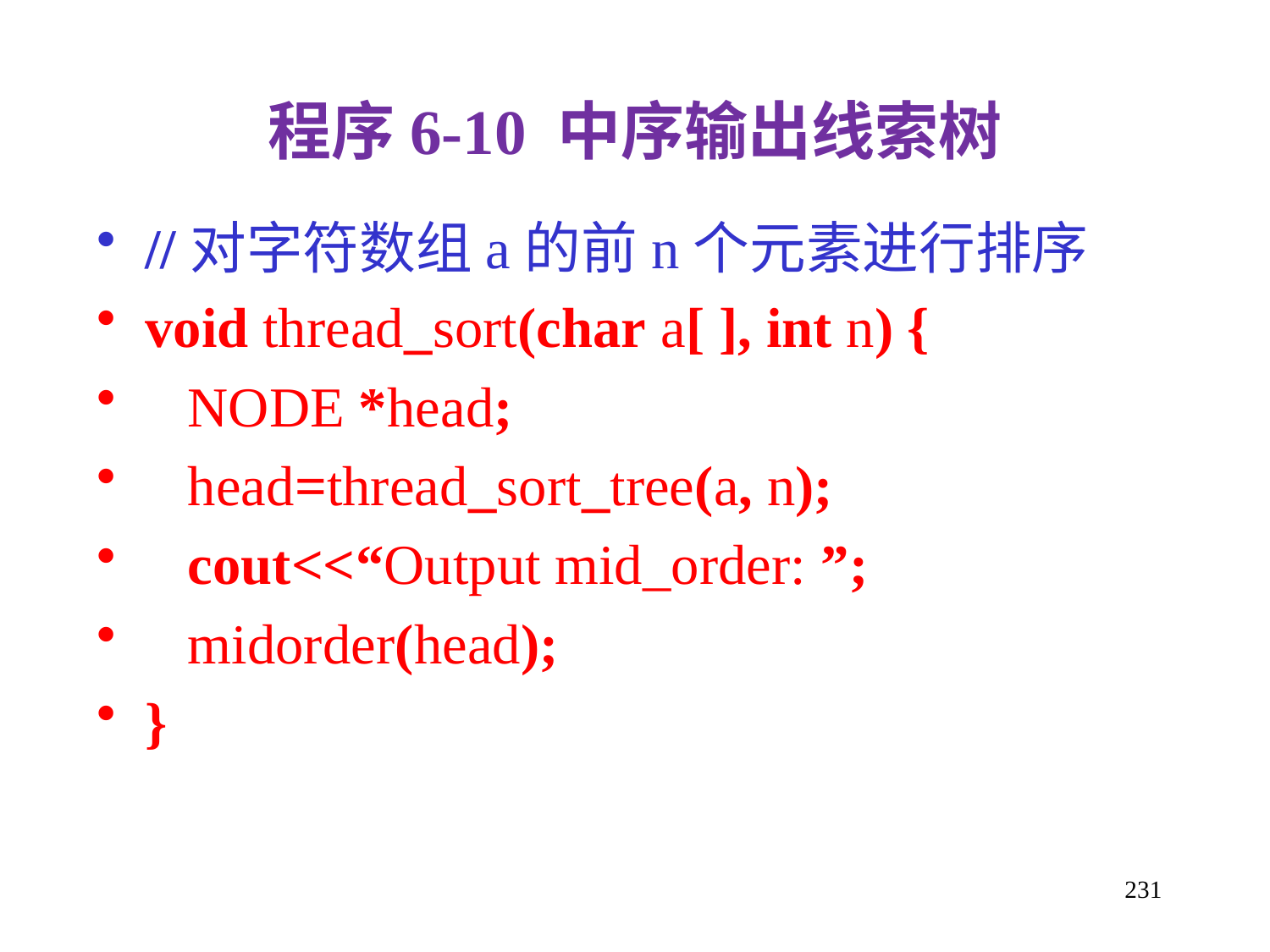

程序6-10 中序输出线索树
//对字符数组a的前n个元素进行排序
void thread_sort(char a[ ], int n) {
   NODE *head;
   head=thread_sort_tree(a, n);
   cout<<“Output mid_order: ”;
   midorder(head);
}

231